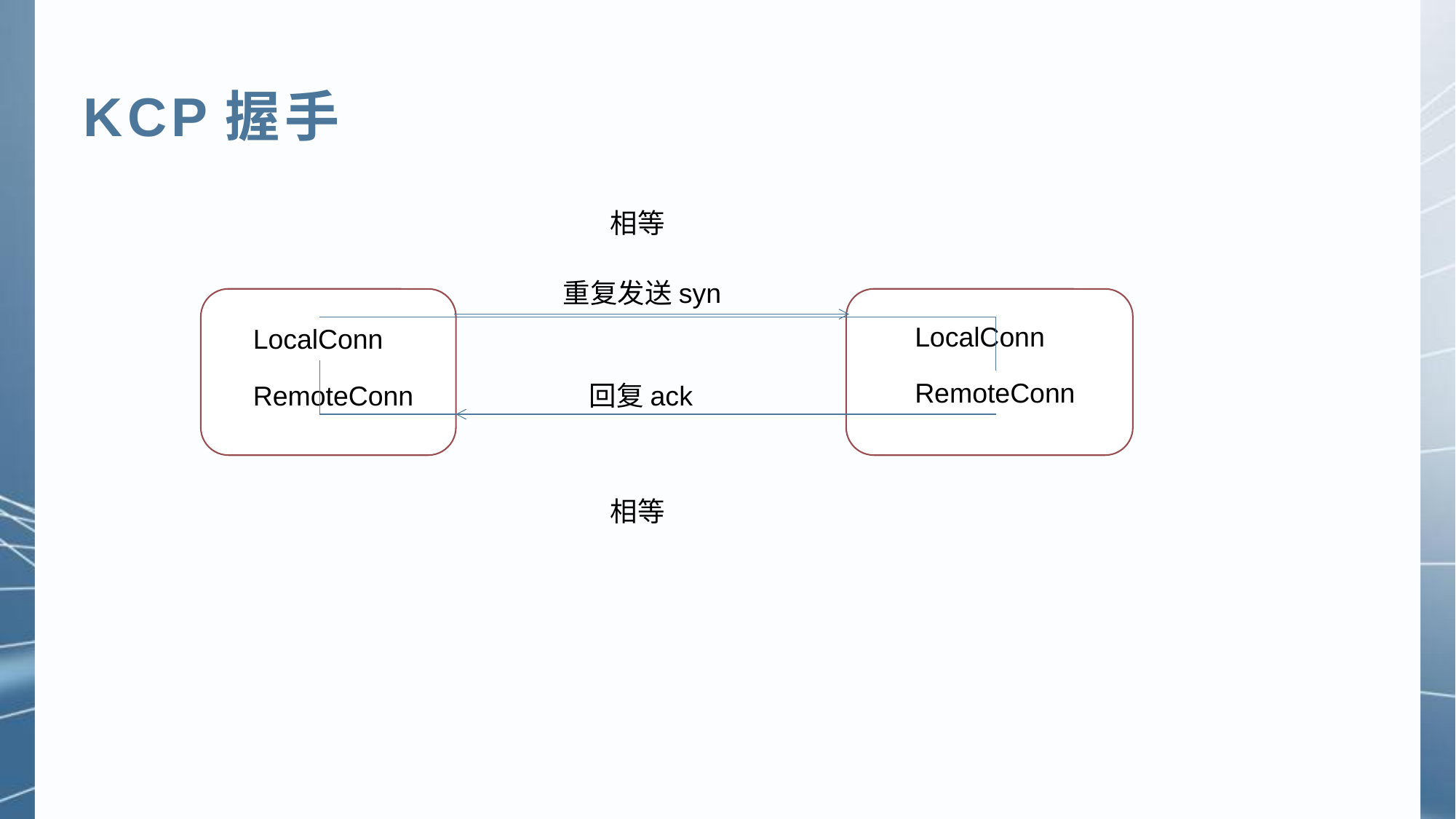

KCP握手
相等
重复发送syn

LocalConn
LocalConn
RemoteConn
RemoteConn
回复ack
相等